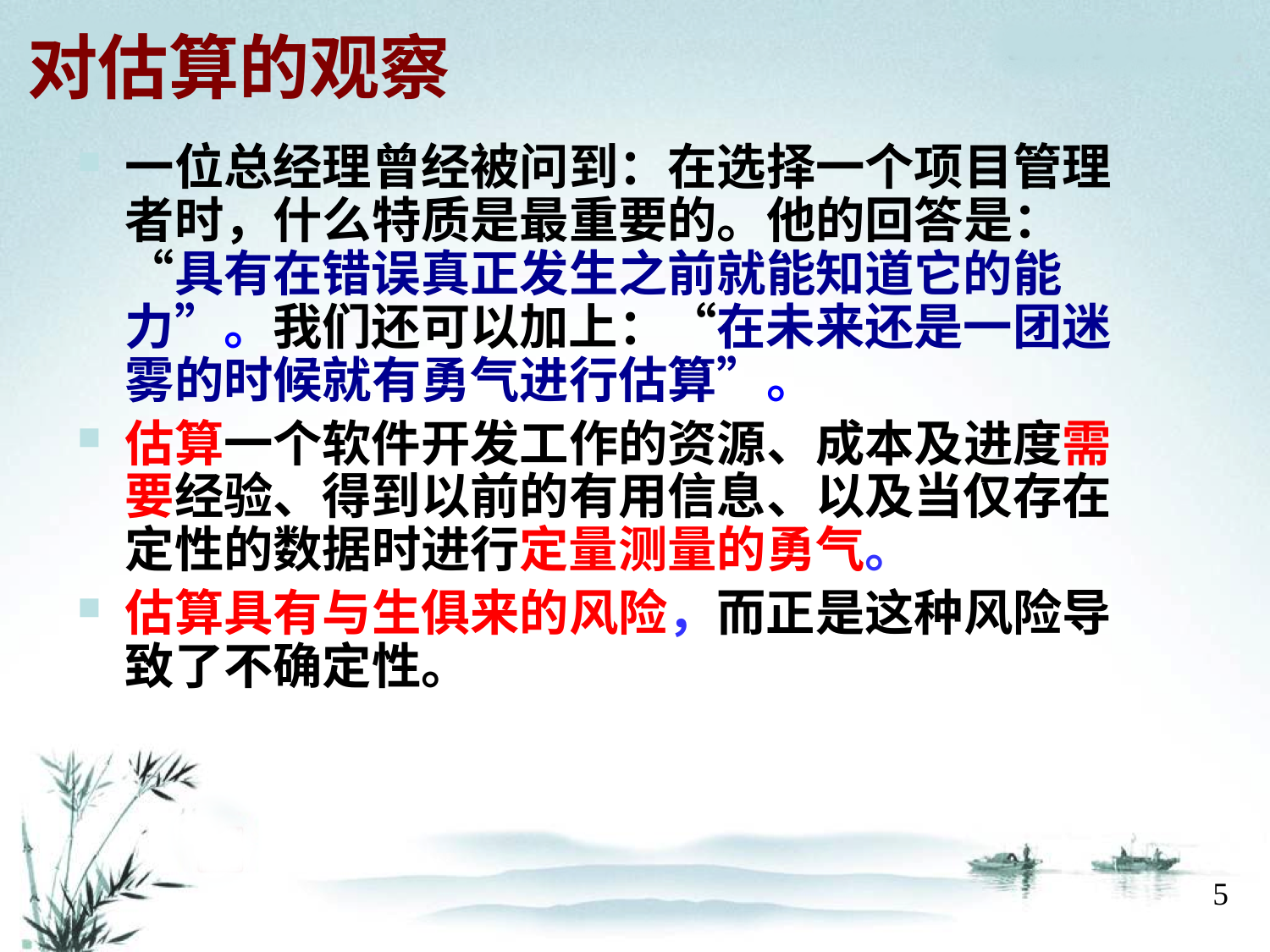

# 对估算的观察
一位总经理曾经被问到：在选择一个项目管理者时，什么特质是最重要的。他的回答是：“具有在错误真正发生之前就能知道它的能力”。我们还可以加上：“在未来还是一团迷雾的时候就有勇气进行估算”。
估算一个软件开发工作的资源、成本及进度需要经验、得到以前的有用信息、以及当仅存在定性的数据时进行定量测量的勇气。
估算具有与生俱来的风险，而正是这种风险导致了不确定性。
5